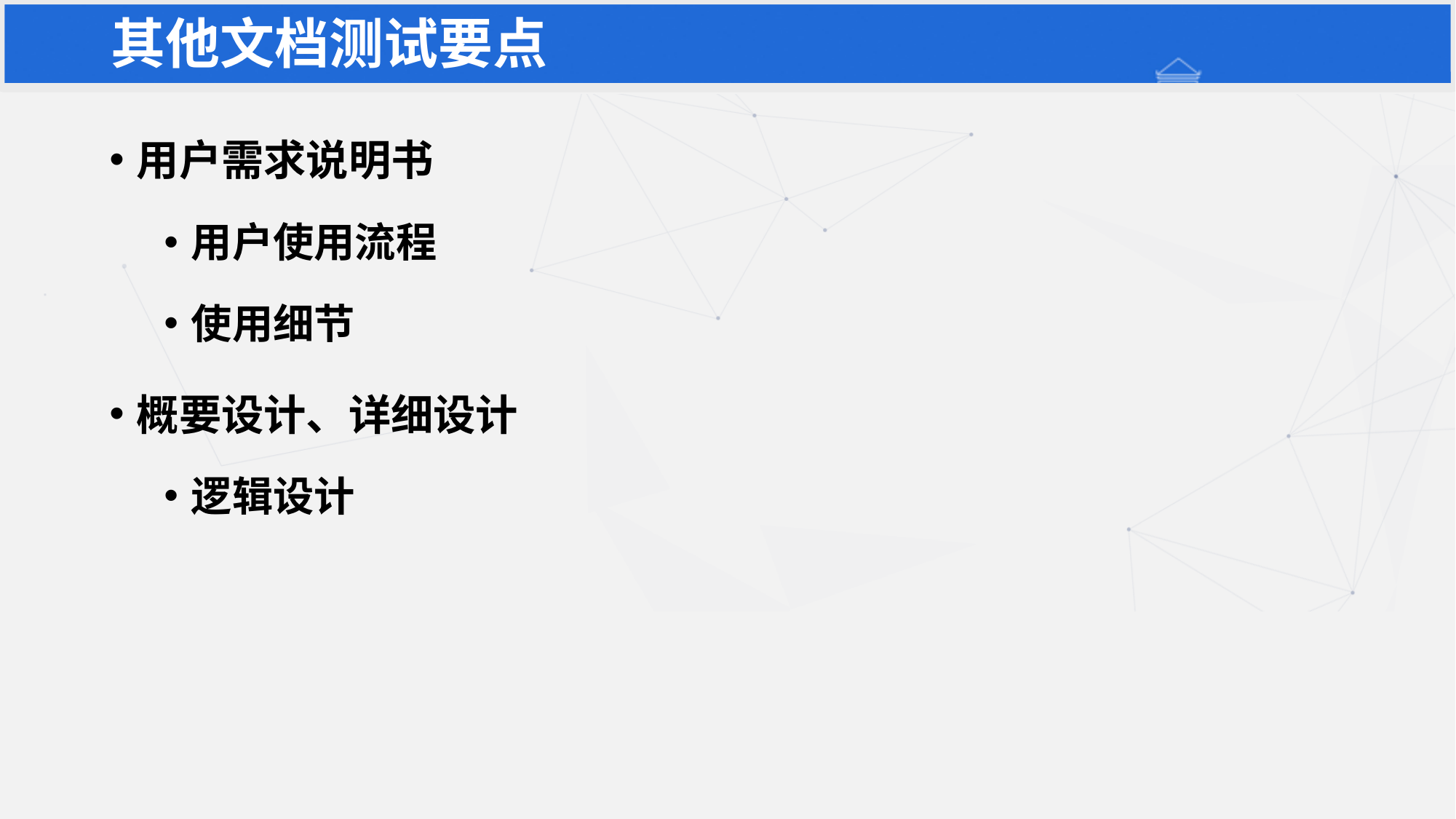

# 其他文档测试要点
用户需求说明书
用户使用流程
使用细节
概要设计、详细设计
逻辑设计